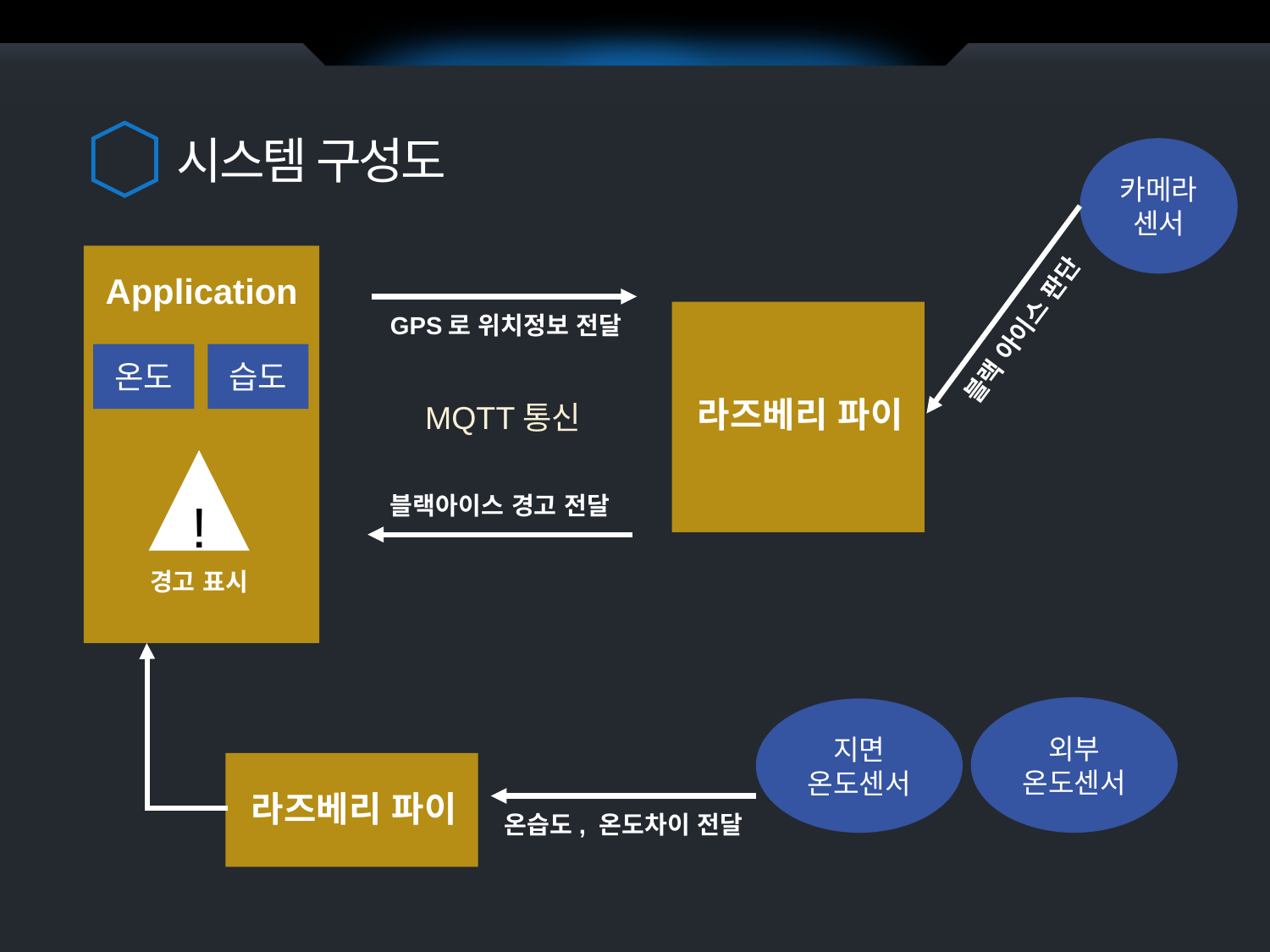

시스템 구성도

카메라
센서
블랙 아이스 판단

Application
온도
습도
!
경고 표시
MQTT통신
GPS로 위치정보 전달
블랙아이스 경고 전달

라즈베리 파이
외부
온도센서
지면
온도센서
온습도, 온도차이 전달

라즈베리 파이